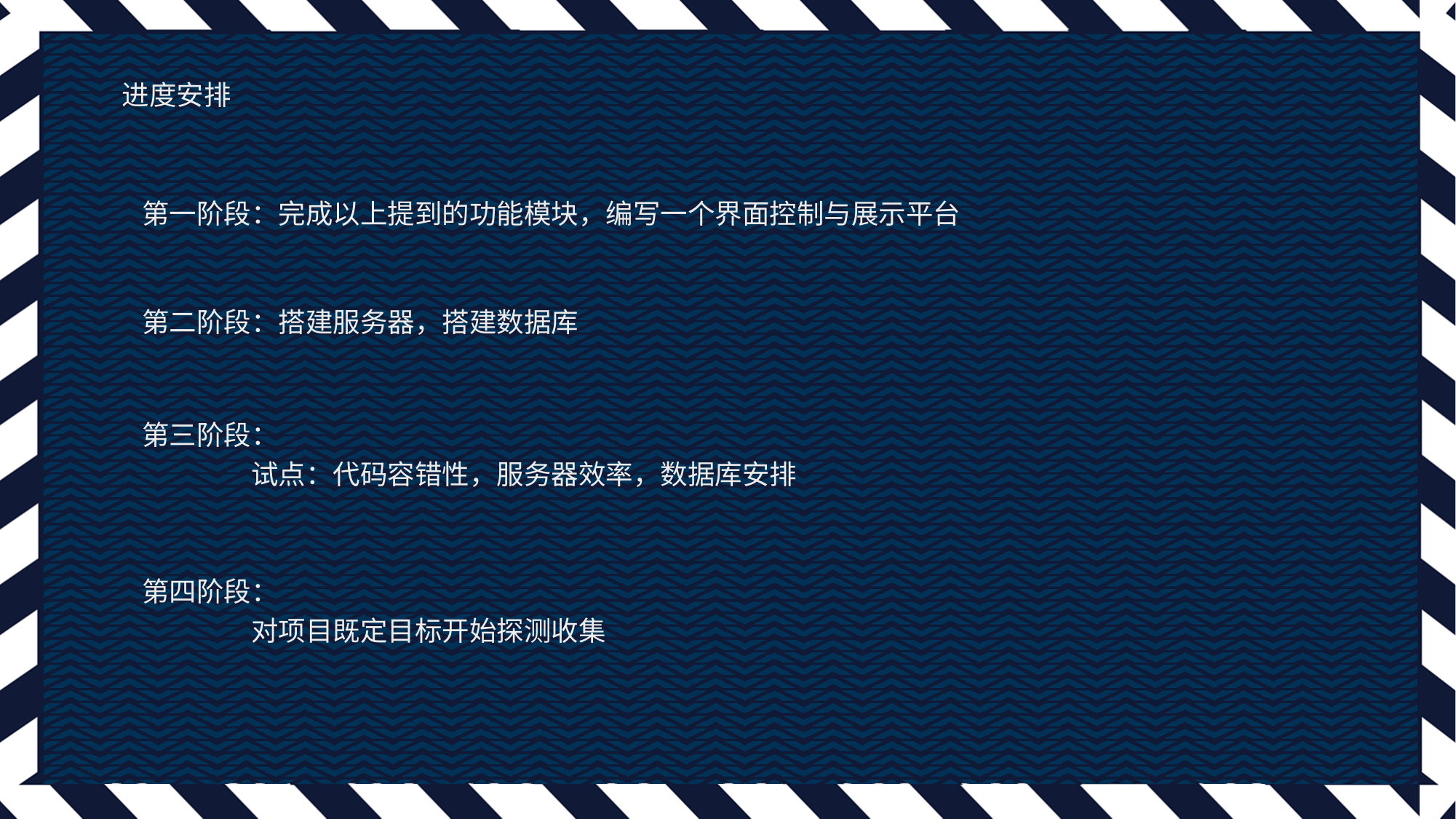

进度安排
第一阶段：完成以上提到的功能模块，编写一个界面控制与展示平台
第二阶段：搭建服务器，搭建数据库
第三阶段：
	试点：代码容错性，服务器效率，数据库安排
第四阶段：
	对项目既定目标开始探测收集